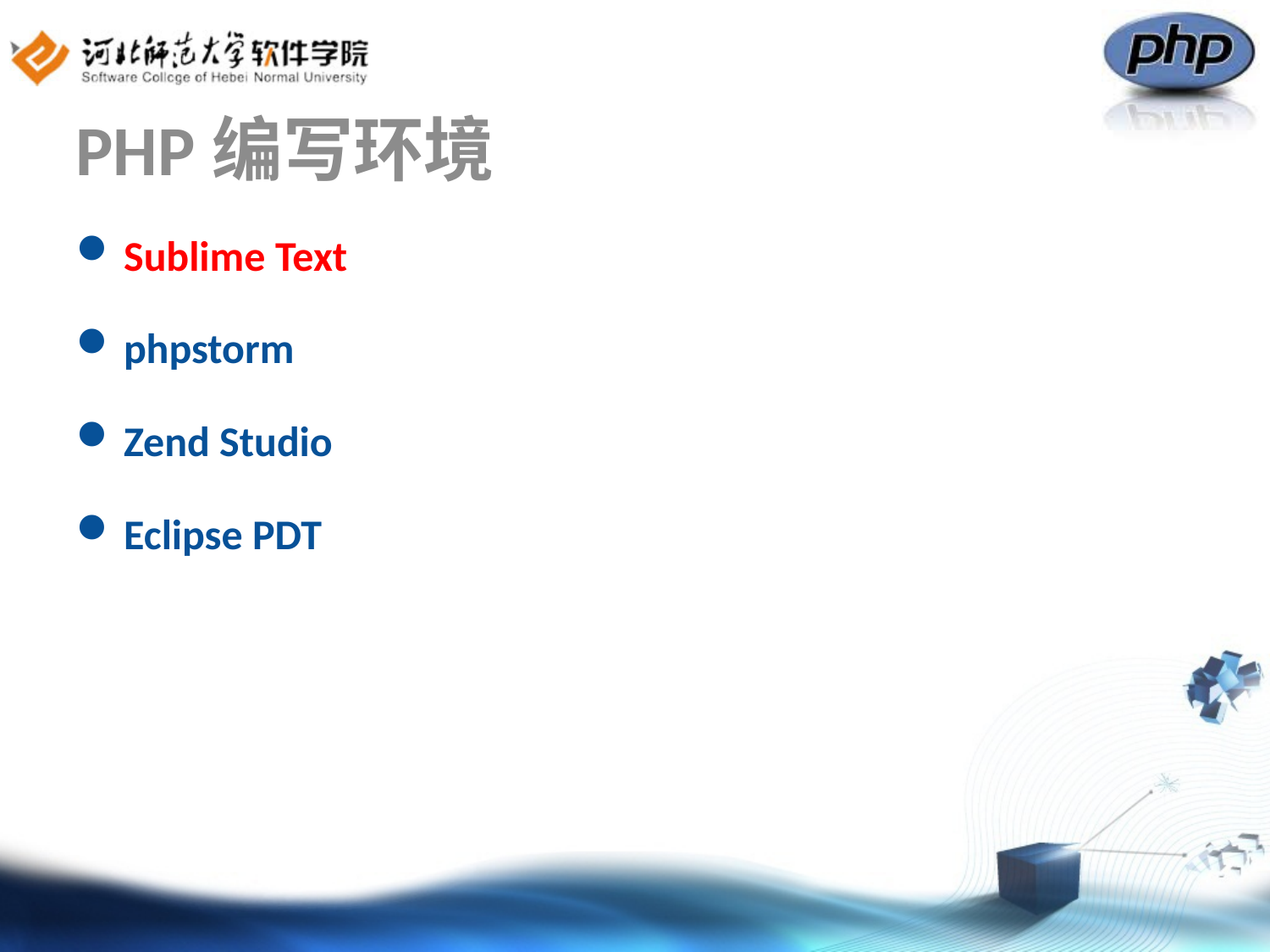

# PHP编写环境
Sublime Text
phpstorm
Zend Studio
Eclipse PDT